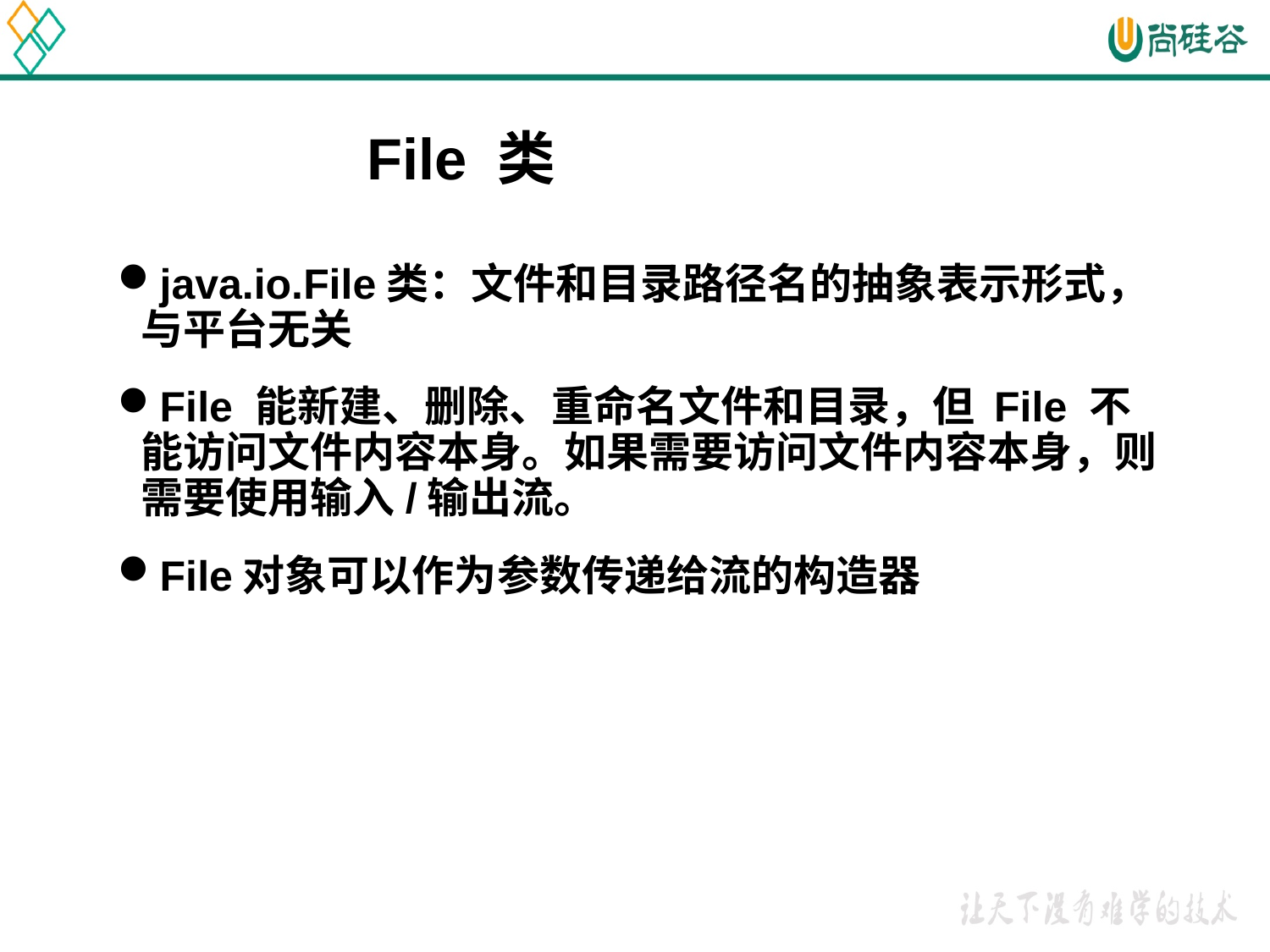

# File 类
java.io.File类：文件和目录路径名的抽象表示形式，与平台无关
File 能新建、删除、重命名文件和目录，但 File 不能访问文件内容本身。如果需要访问文件内容本身，则需要使用输入/输出流。
File对象可以作为参数传递给流的构造器